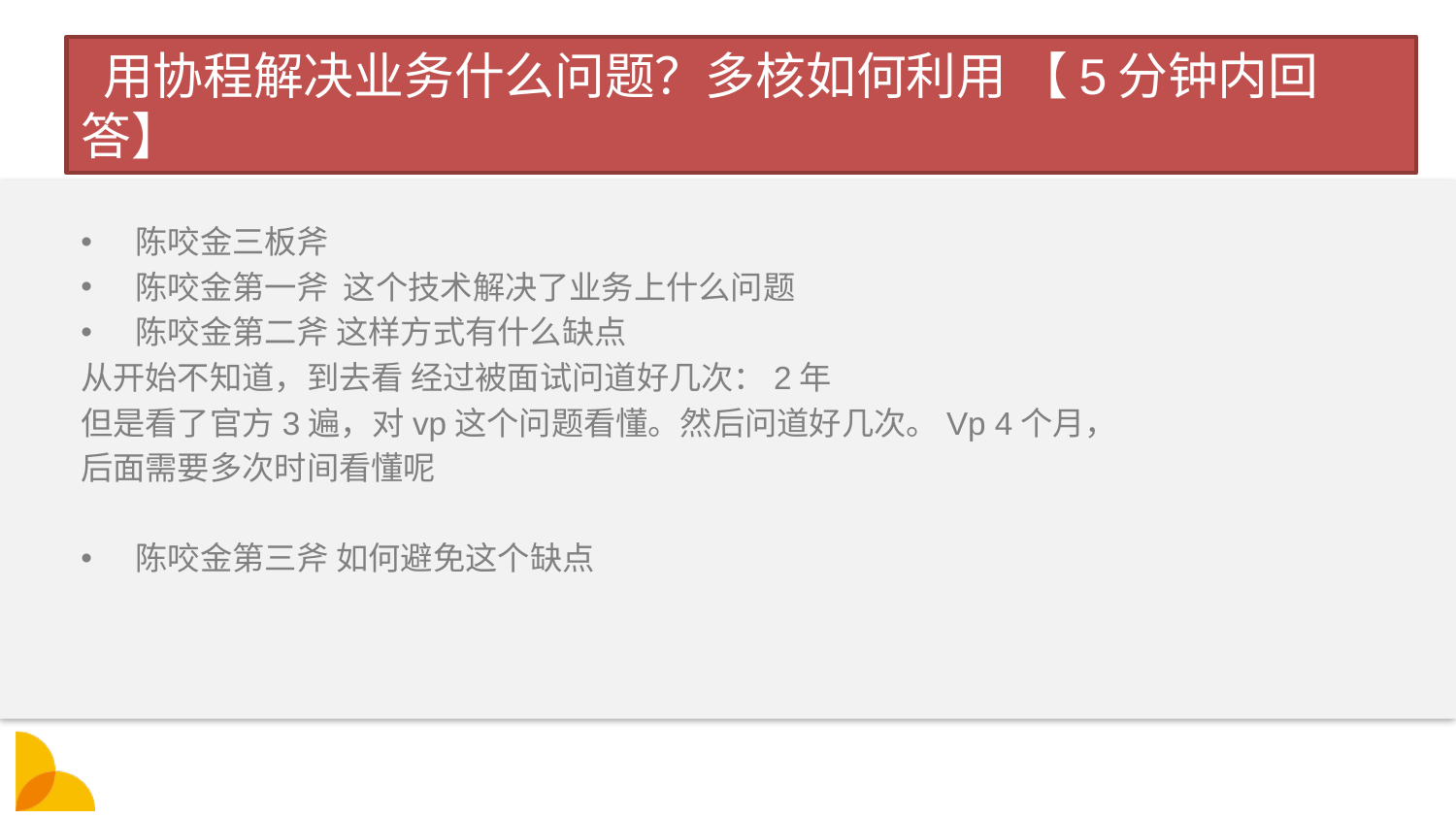

# 用协程解决业务什么问题？多核如何利用 【5分钟内回答】
陈咬金三板斧
陈咬金第一斧  这个技术解决了业务上什么问题
陈咬金第二斧 这样方式有什么缺点
从开始不知道，到去看 经过被面试问道好几次：2年
但是看了官方3遍，对vp这个问题看懂。然后问道好几次。Vp 4个月，
后面需要多次时间看懂呢

陈咬金第三斧 如何避免这个缺点